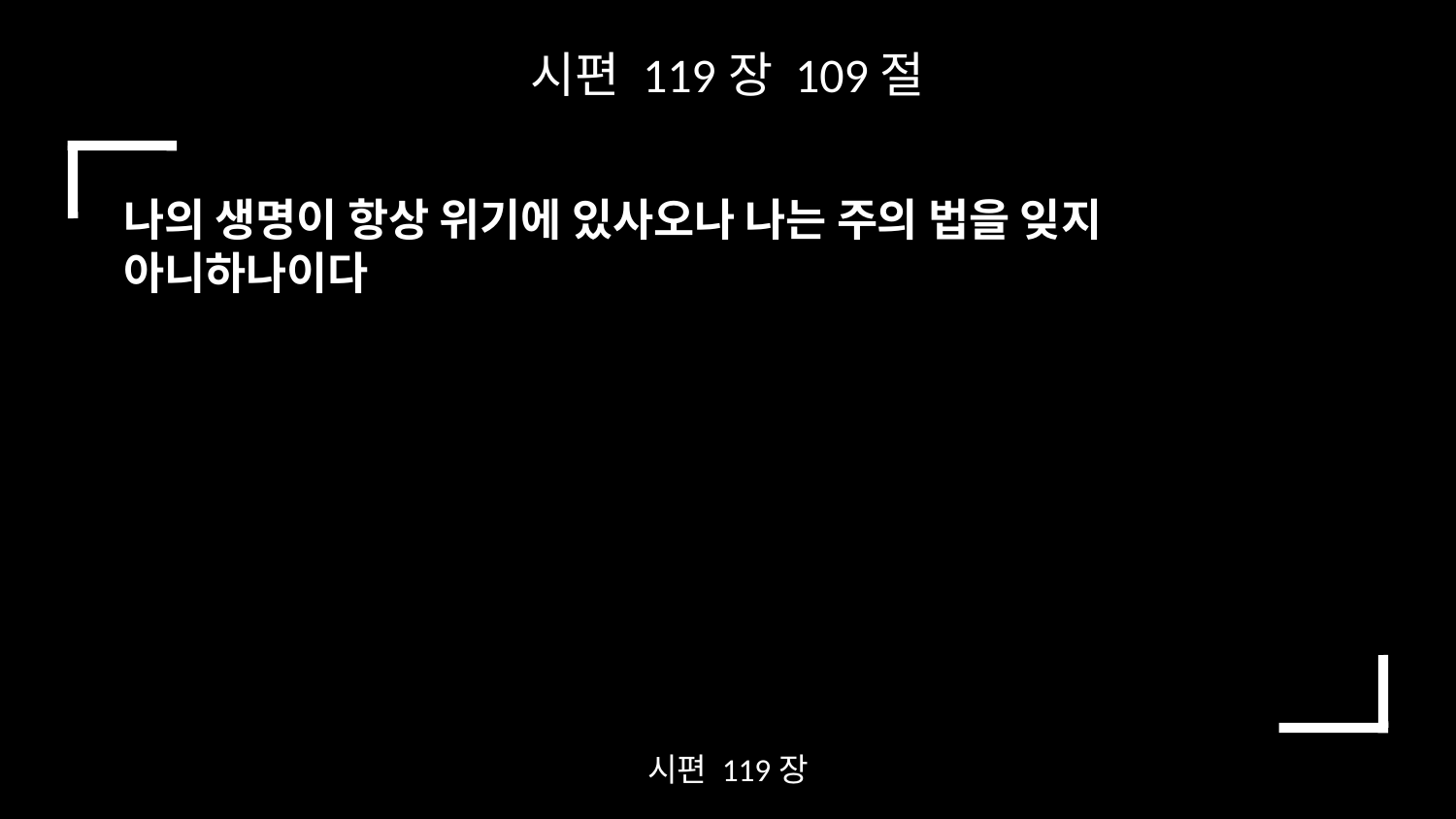

시편 119장 109절

나의 생명이 항상 위기에 있사오나 나는 주의 법을 잊지 아니하나이다

시편 119장